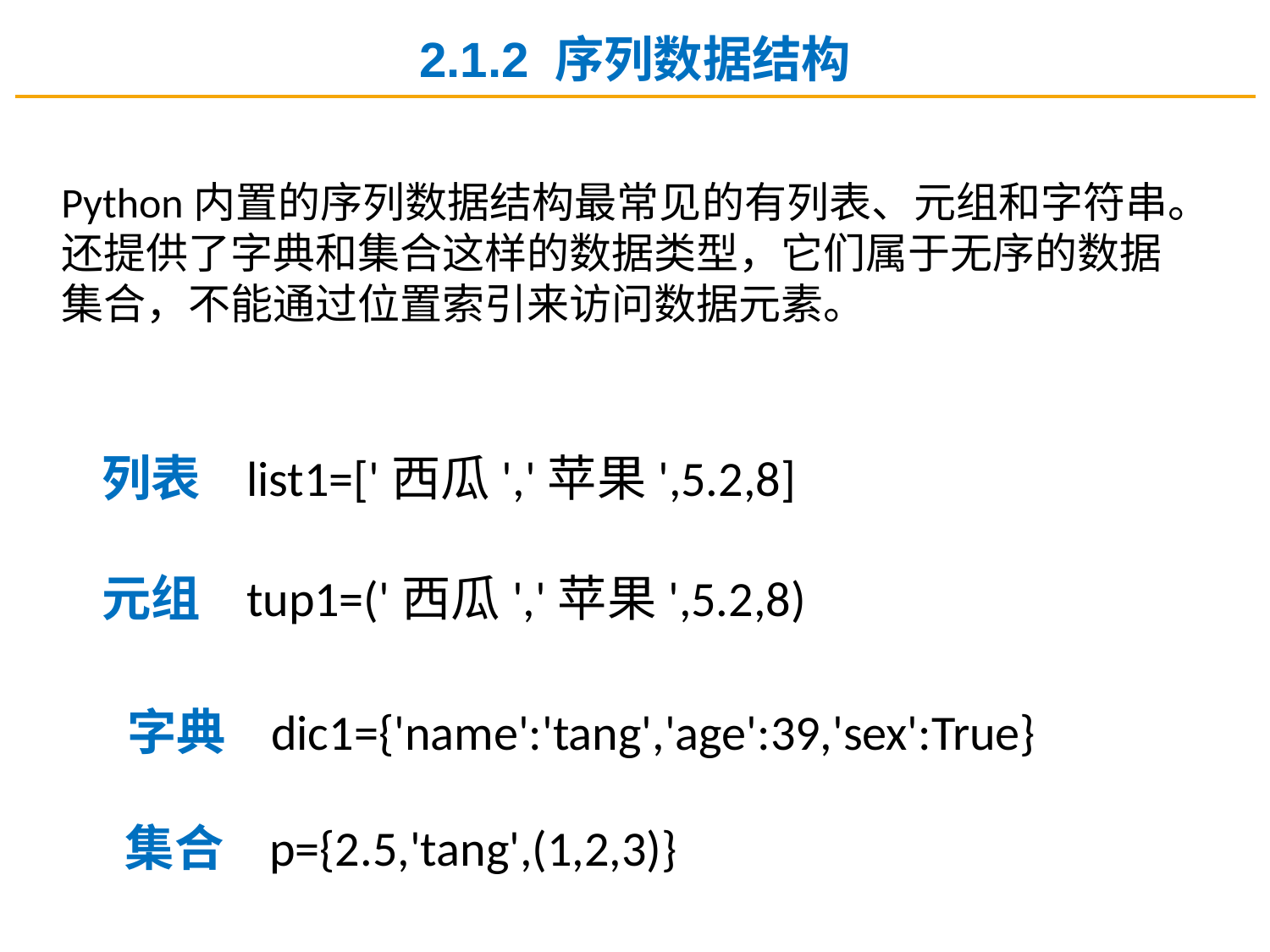

2.1.2 序列数据结构
Python内置的序列数据结构最常见的有列表、元组和字符串。还提供了字典和集合这样的数据类型，它们属于无序的数据集合，不能通过位置索引来访问数据元素。
列表   list1=['西瓜','苹果',5.2,8]
元组   tup1=('西瓜','苹果',5.2,8)
字典   dic1={'name':'tang','age':39,'sex':True}
集合   p={2.5,'tang',(1,2,3)}